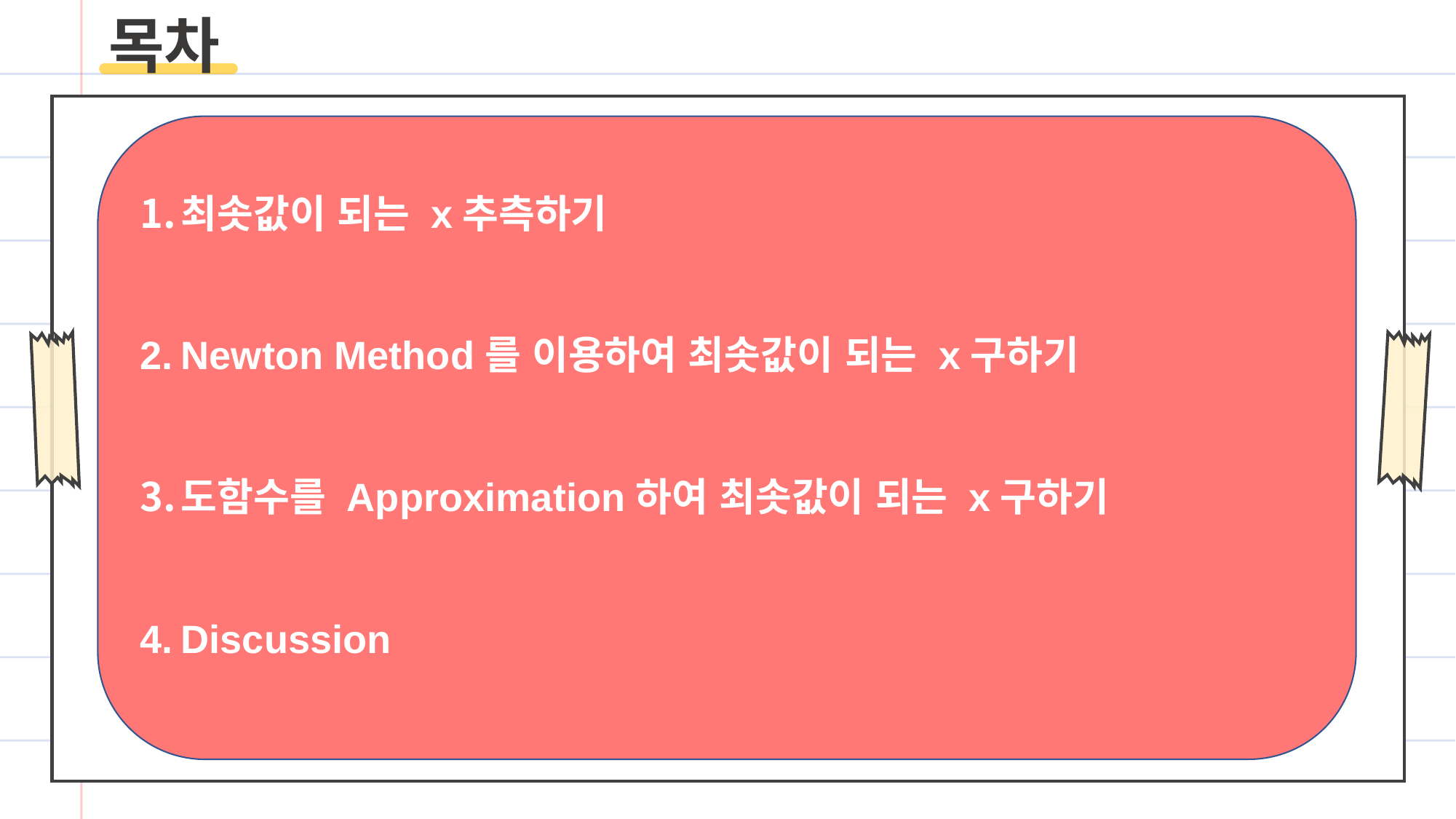

목차

최솟값이 되는 x추측하기

Newton Method를 이용하여 최솟값이 되는 x구하기

도함수를 Approximation하여 최솟값이 되는 x구하기

Discussion